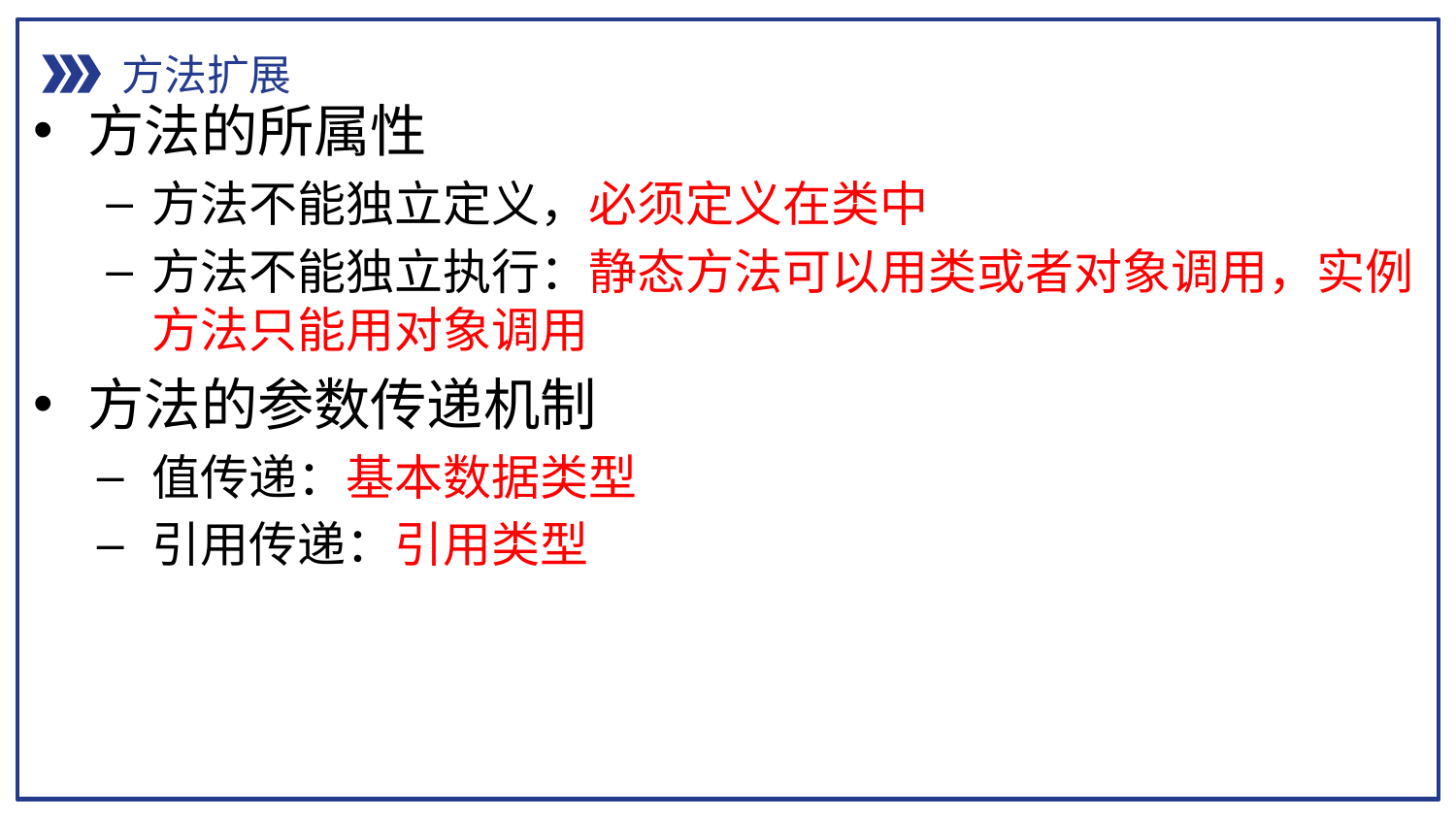

方法扩展

方法的所属性
方法不能独立定义，必须定义在类中
方法不能独立执行：静态方法可以用类或者对象调用，实例方法只能用对象调用
方法的参数传递机制
值传递：基本数据类型
引用传递：引用类型